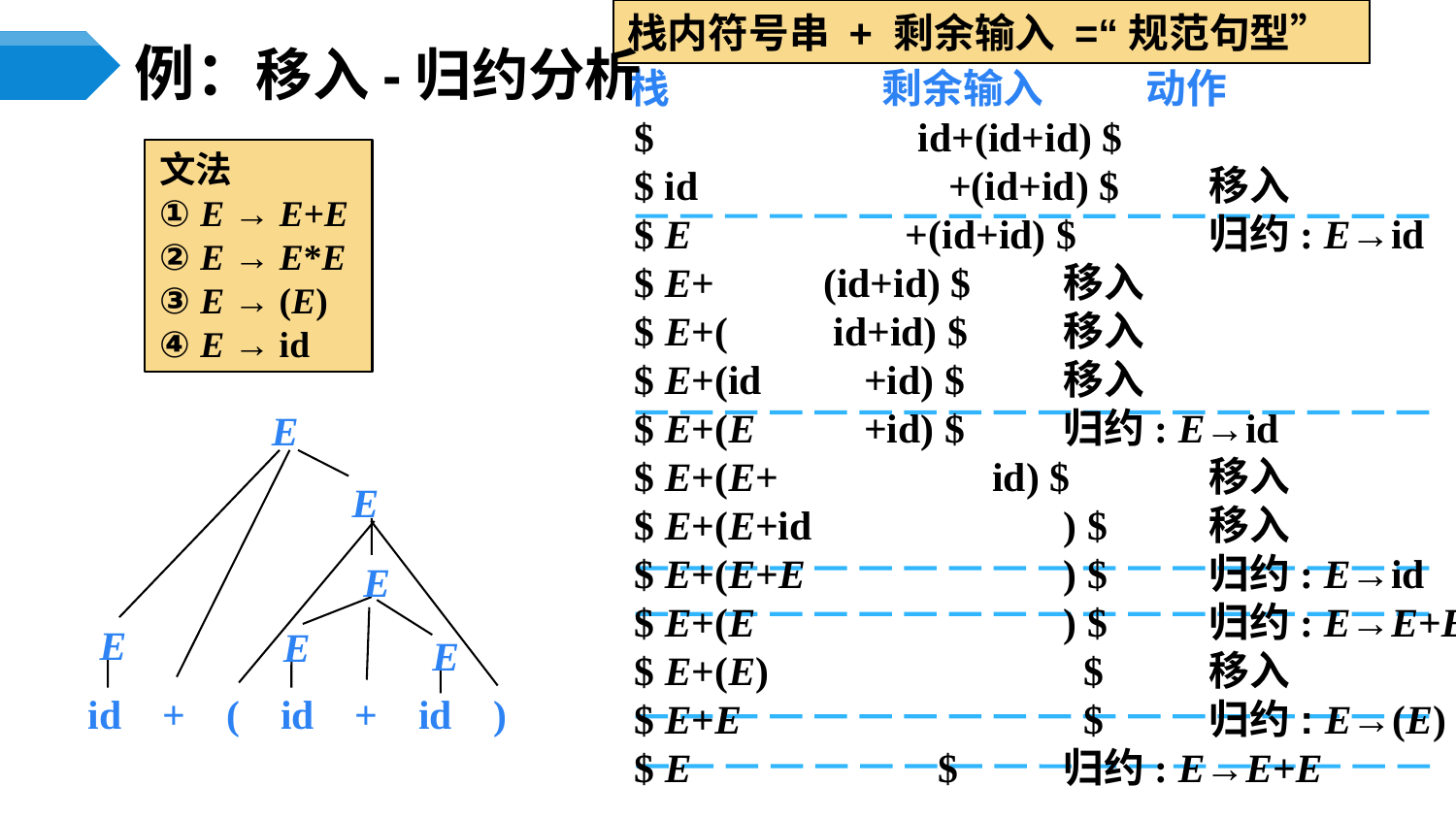

栈内符号串 + 剩余输入 =“规范句型”
# 例：移入-归约分析
    栈                       剩余输入           动作
     $  		id+(id+id) $
     $ id 	   	   +(id+id) $	移入
     $ E                     +(id+id) $ 	归约: E→id
     $ E+    	     (id+id) $ 	移入
     $ E+(    	      id+id) $ 	移入
     $ E+(id 	         +id) $ 	移入
     $ E+(E 	         +id) $ 	归约: E→id
     $ E+(E+                     id) $ 	移入
     $ E+(E+id    	 	) $  	移入
     $ E+(E+E 	 	) $ 	归约: E→id
     $ E+(E     	 	) $ 	归约: E→E+E
     $ E+(E) 	 	  $ 	移入
     $ E+E    	 	  $ 	归约: E→(E)
     $ E    	 	  $ 	归约: E→E+E
文法
① E → E+E
② E → E*E
③ E → (E)
④ E → id

E

E

E

E

E

E

id    +    (    id    +    id    )